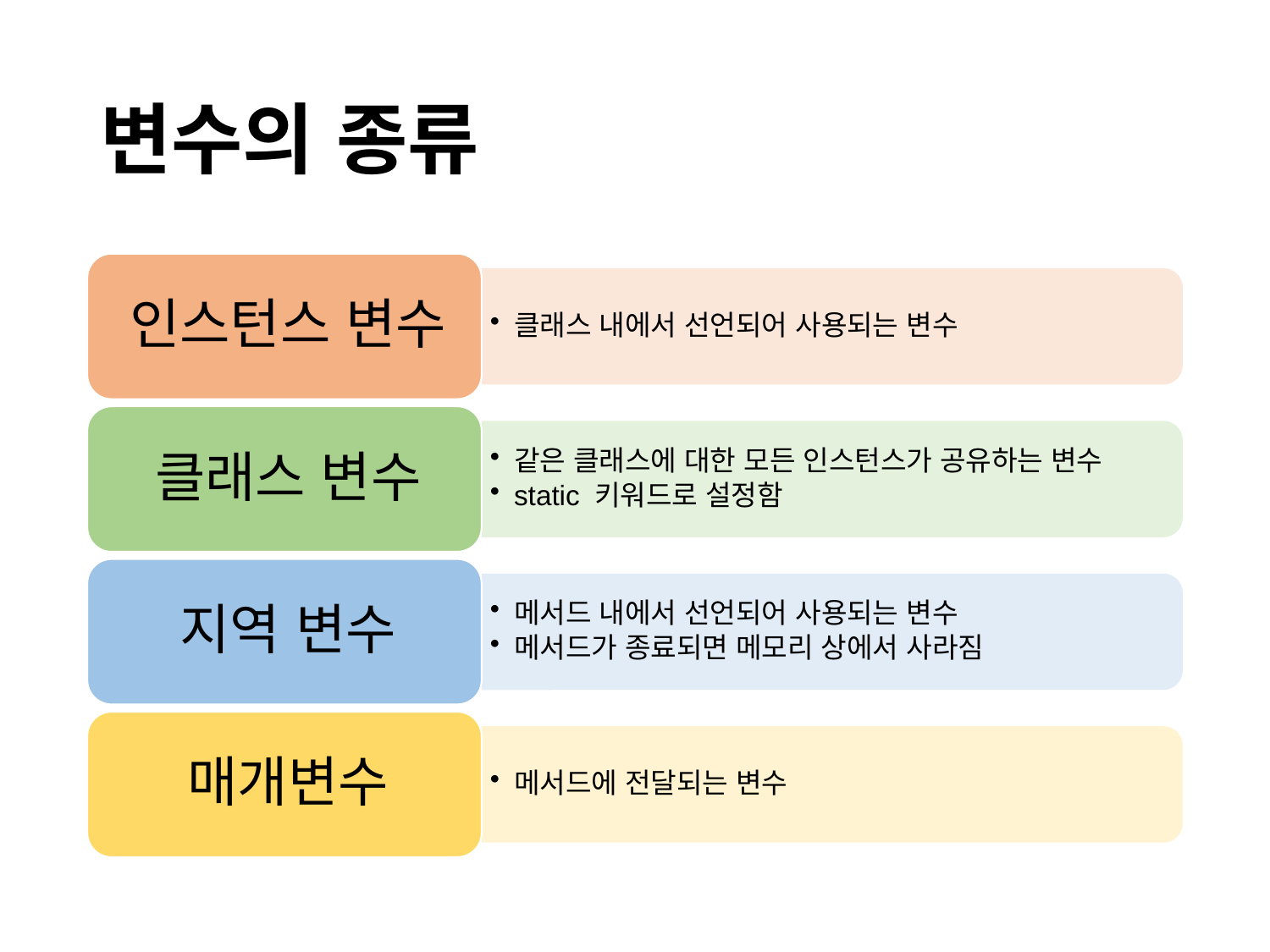

# 변수의 종류
클래스 내에서 선언되어 사용되는 변수
인스턴스 변수
같은 클래스에 대한 모든 인스턴스가 공유하는 변수
static 키워드로 설정함
클래스 변수
메서드 내에서 선언되어 사용되는 변수
메서드가 종료되면 메모리 상에서 사라짐
지역 변수
메서드에 전달되는 변수
매개변수